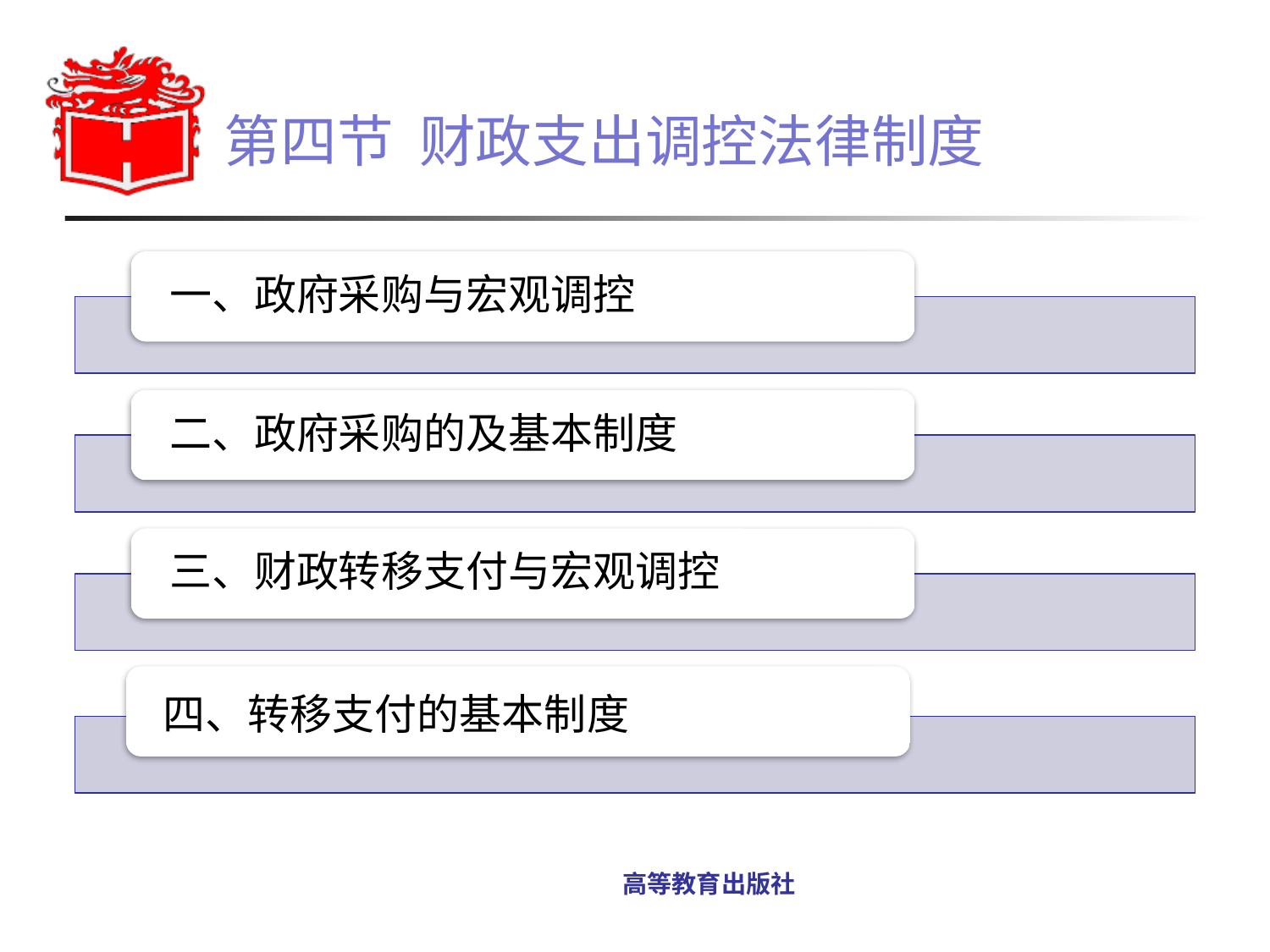

# 第四节  财政支出调控法律制度
一、政府采购与宏观调控
二、政府采购的及基本制度
三、财政转移支付与宏观调控

四、转移支付的基本制度

高等教育出版社